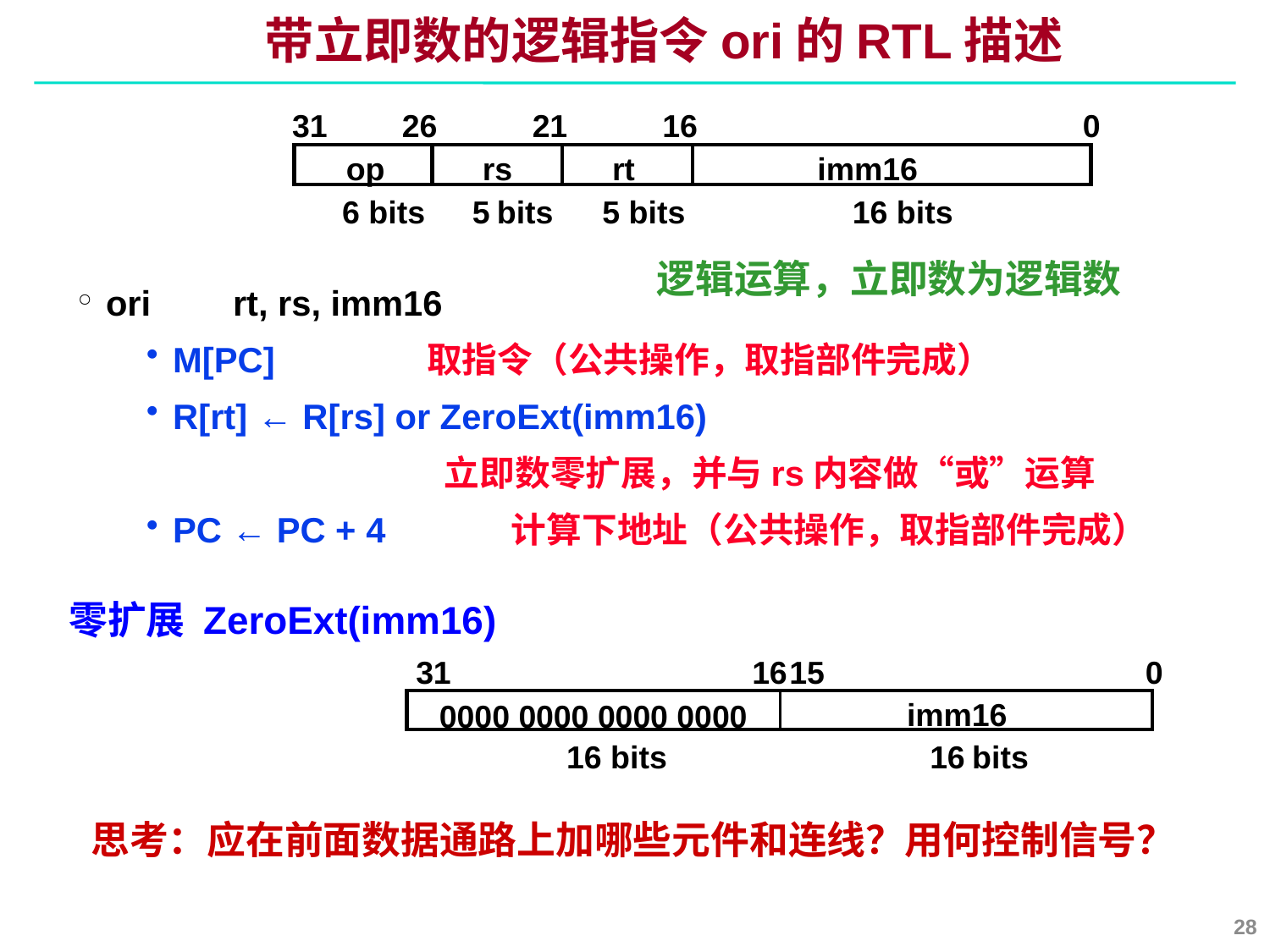

# 带立即数的逻辑指令ori的RTL描述
31
26
21
16
0
op

rs

rt

imm16

6 bits
5 bits
5 bits
16 bits
逻辑运算，立即数为逻辑数
ori	rt, rs, imm16
M[PC]		取指令（公共操作，取指部件完成）
R[rt] ← R[rs] or ZeroExt(imm16)
                                    立即数零扩展，并与rs内容做“或”运算
PC ← PC + 4            计算下地址（公共操作，取指部件完成）
零扩展 ZeroExt(imm16)
31
16
15
0
imm16

0000 0000 0000 0000

16 bits
16 bits
思考：应在前面数据通路上加哪些元件和连线？用何控制信号？
28